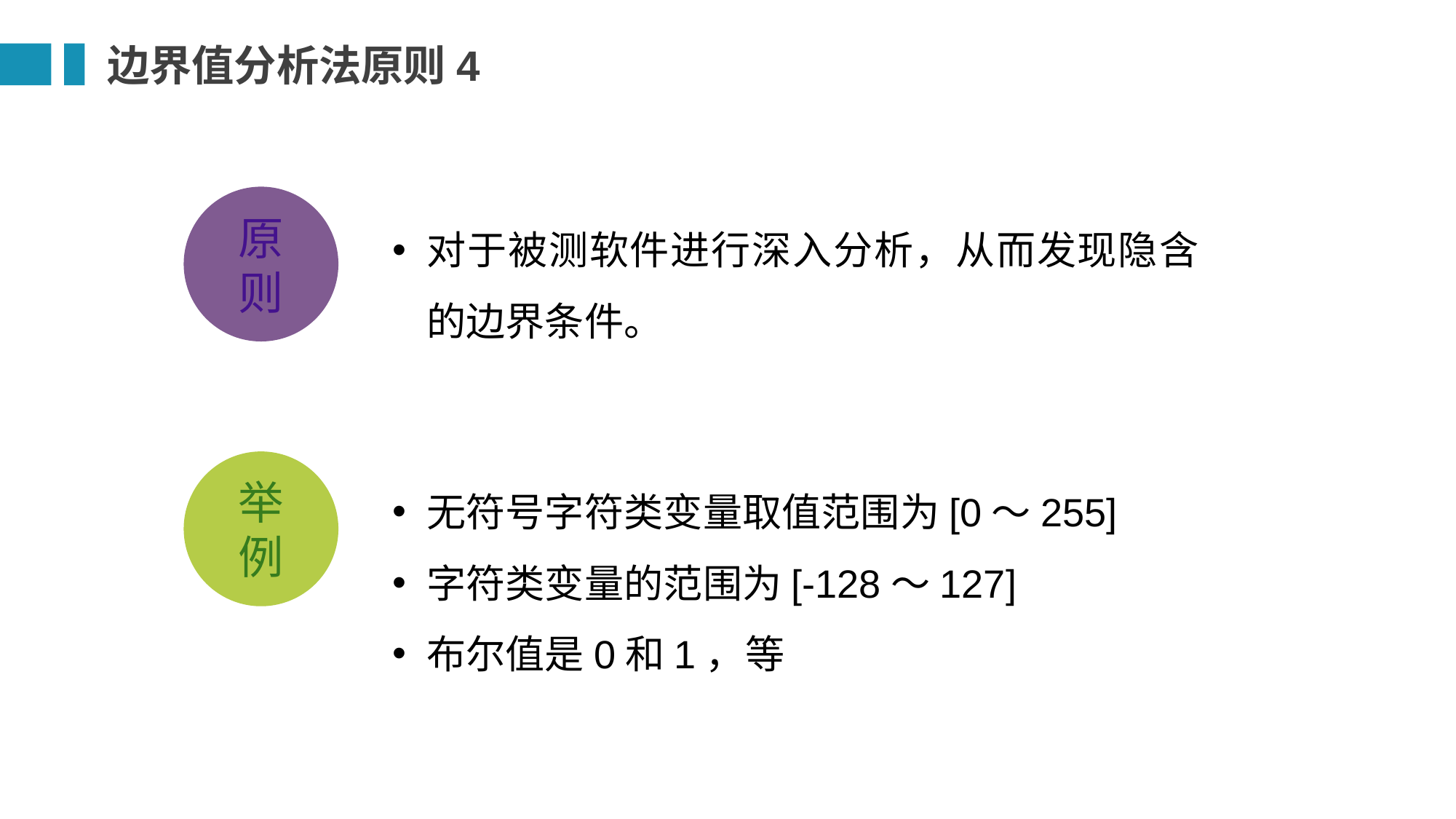

边界值分析法原则4

原
则
对于被测软件进行深入分析，从而发现隐含的边界条件。
举
例
无符号字符类变量取值范围为[0～255]
字符类变量的范围为[-128～127]
布尔值是0和1，等
54